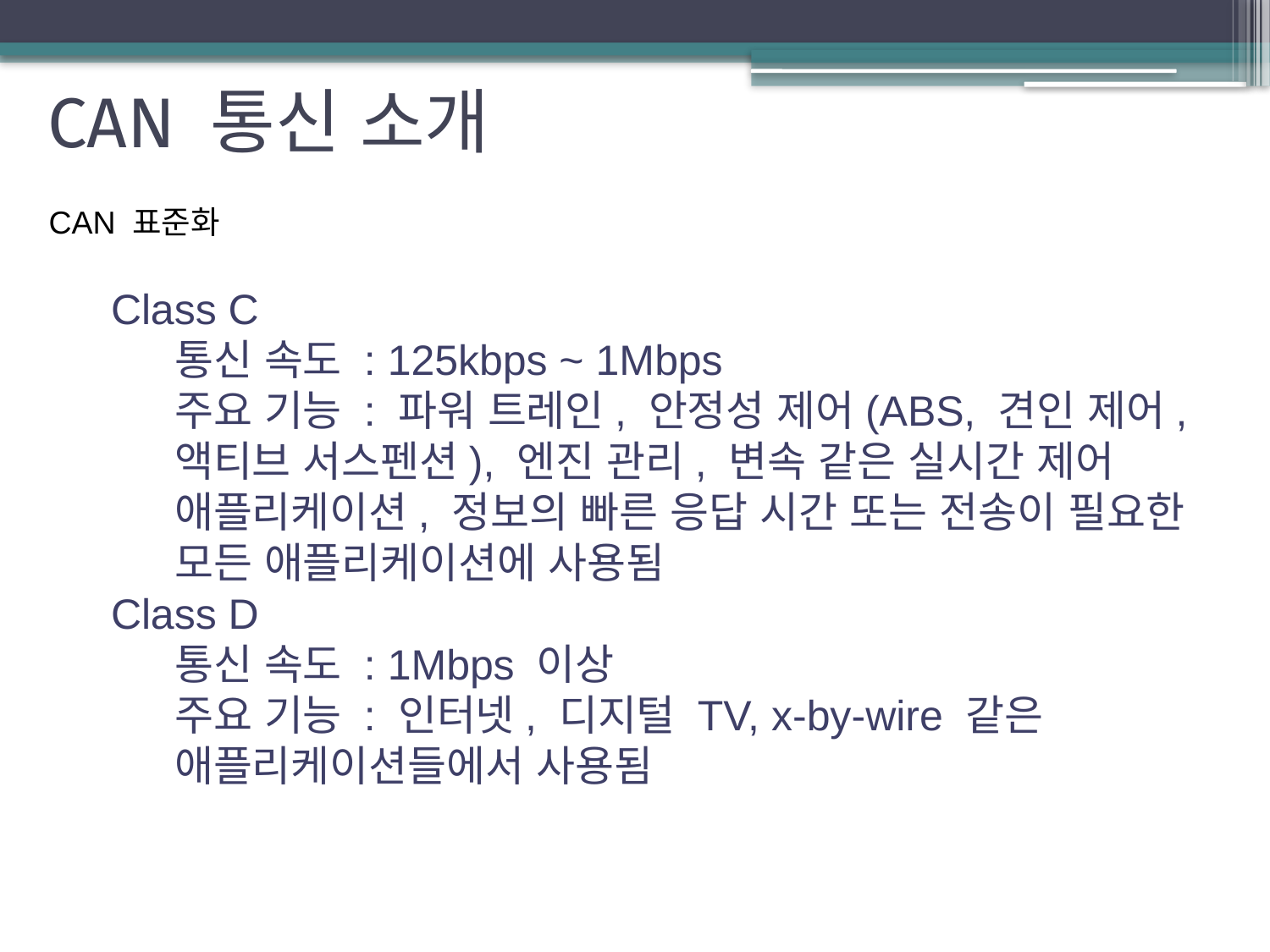

# CAN 통신 소개
CAN 표준화

Class C
통신 속도 : 125kbps ~ 1Mbps
주요 기능 : 파워 트레인, 안정성 제어(ABS, 견인 제어, 액티브 서스펜션), 엔진 관리, 변속 같은 실시간 제어 애플리케이션, 정보의 빠른 응답 시간 또는 전송이 필요한 모든 애플리케이션에 사용됨
Class D
통신 속도 : 1Mbps 이상
주요 기능 : 인터넷, 디지털 TV, x-by-wire 같은 애플리케이션들에서 사용됨